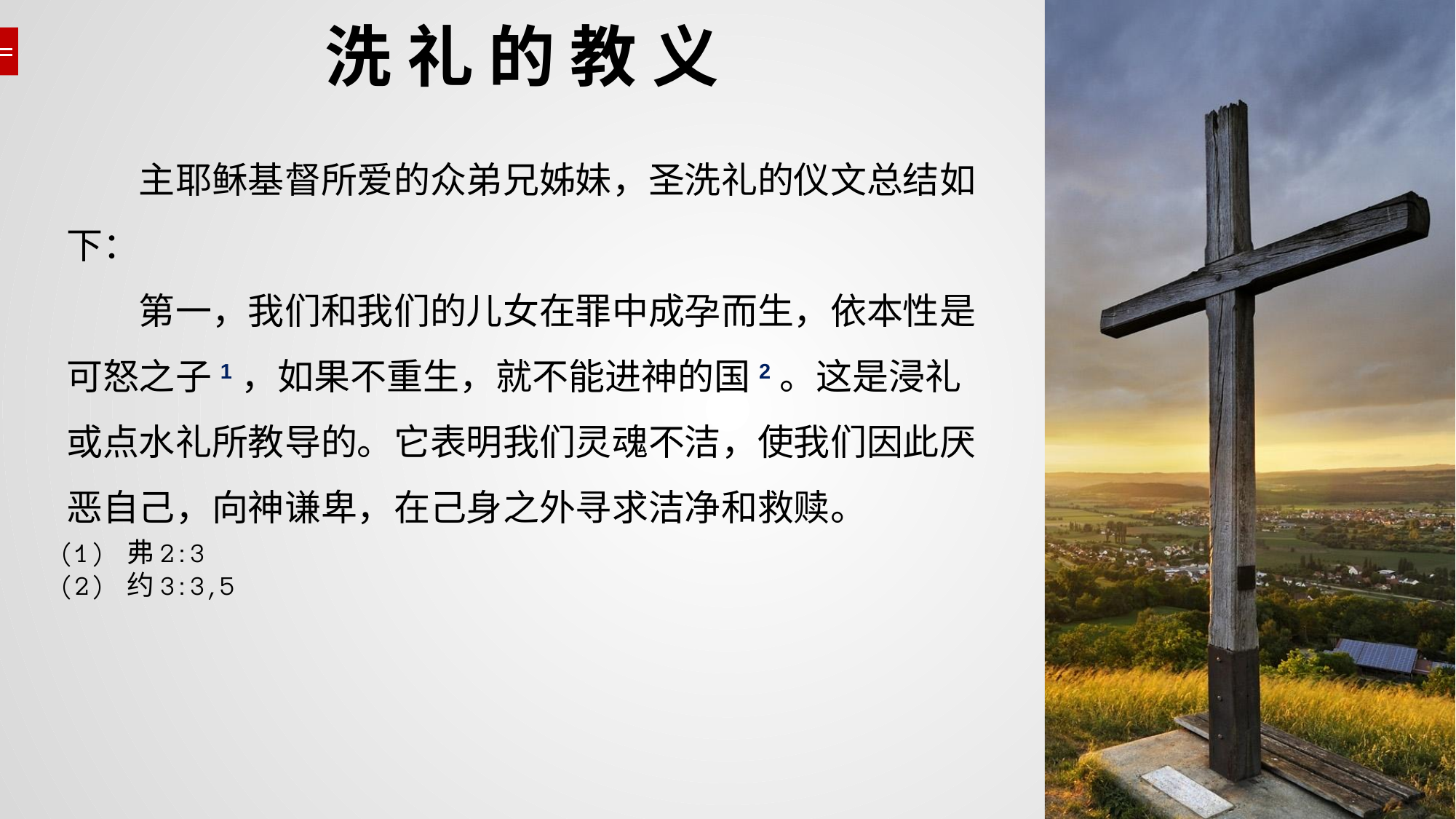

洗礼的教义
　　主耶稣基督所爱的众弟兄姊妹，圣洗礼的仪文总结如下：
　　第一，我们和我们的儿女在罪中成孕而生，依本性是可怒之子1，如果不重生，就不能进神的国2。这是浸礼或点水礼所教导的。它表明我们灵魂不洁，使我们因此厌恶自己，向神谦卑，在己身之外寻求洁净和救赎。
(1) 弗2:3
(2) 约3:3,5